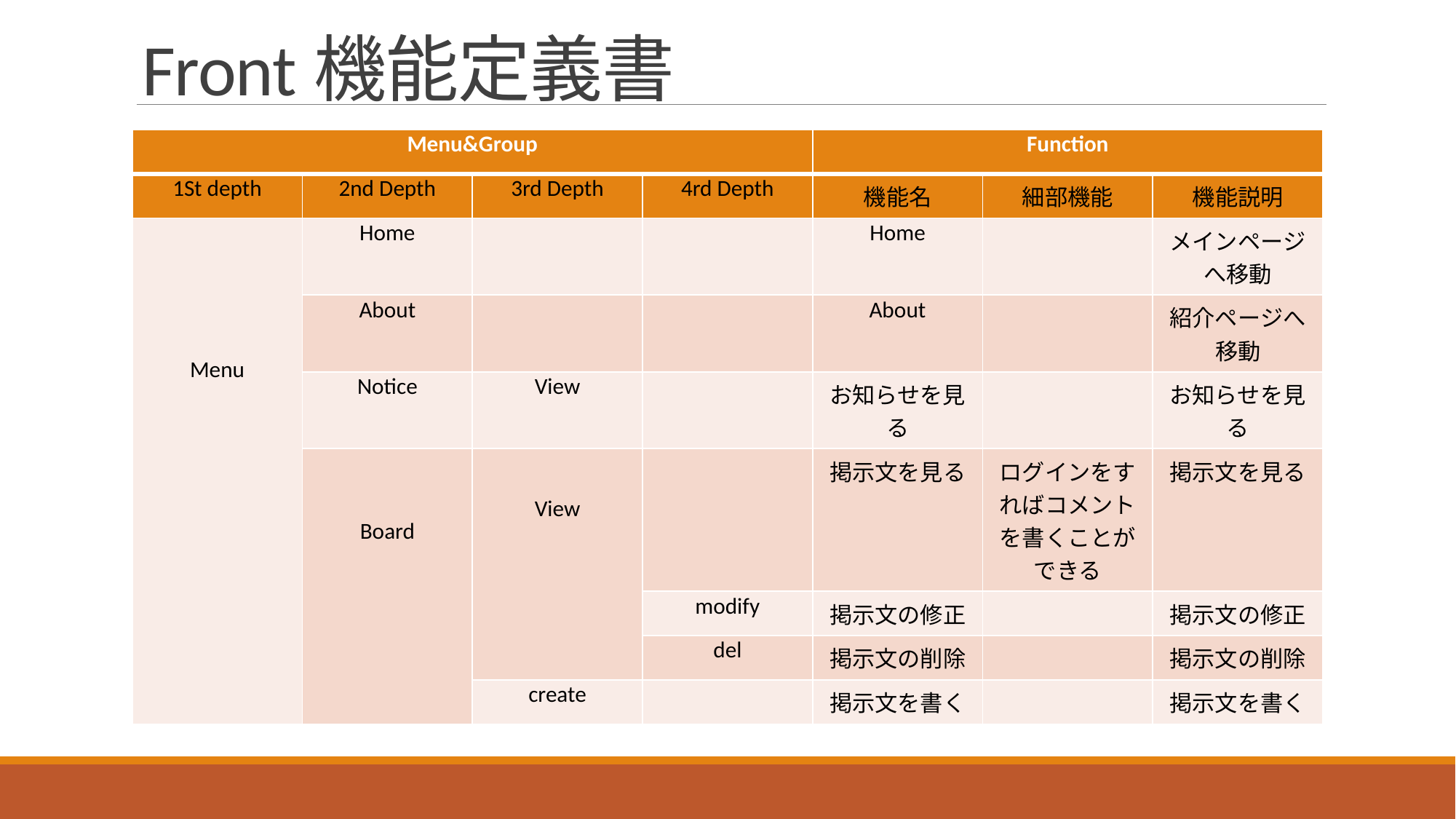

# Front機能定義書
| Menu&Group |  |  |  | Function |  |  |
| --- | --- | --- | --- | --- | --- | --- |
| 1St depth | 2nd Depth | 3rd Depth | 4rd Depth | 機能名 | 細部機能 | 機能説明 |
| Menu | Home |  |  | Home |  | メインページへ移動 |
|  | About |  |  | About |  | 紹介ページへ移動 |
|  | Notice | View |  | お知らせを見る |  | お知らせを見る |
|  | Board | View |  | 掲示文を見る | ログインをすればコメントを書くことができる | 掲示文を見る |
|  |  |  | modify | 掲示文の修正 |  | 掲示文の修正 |
|  |  |  | del | 掲示文の削除 |  | 掲示文の削除 |
|  |  | create |  | 掲示文を書く |  | 掲示文を書く |